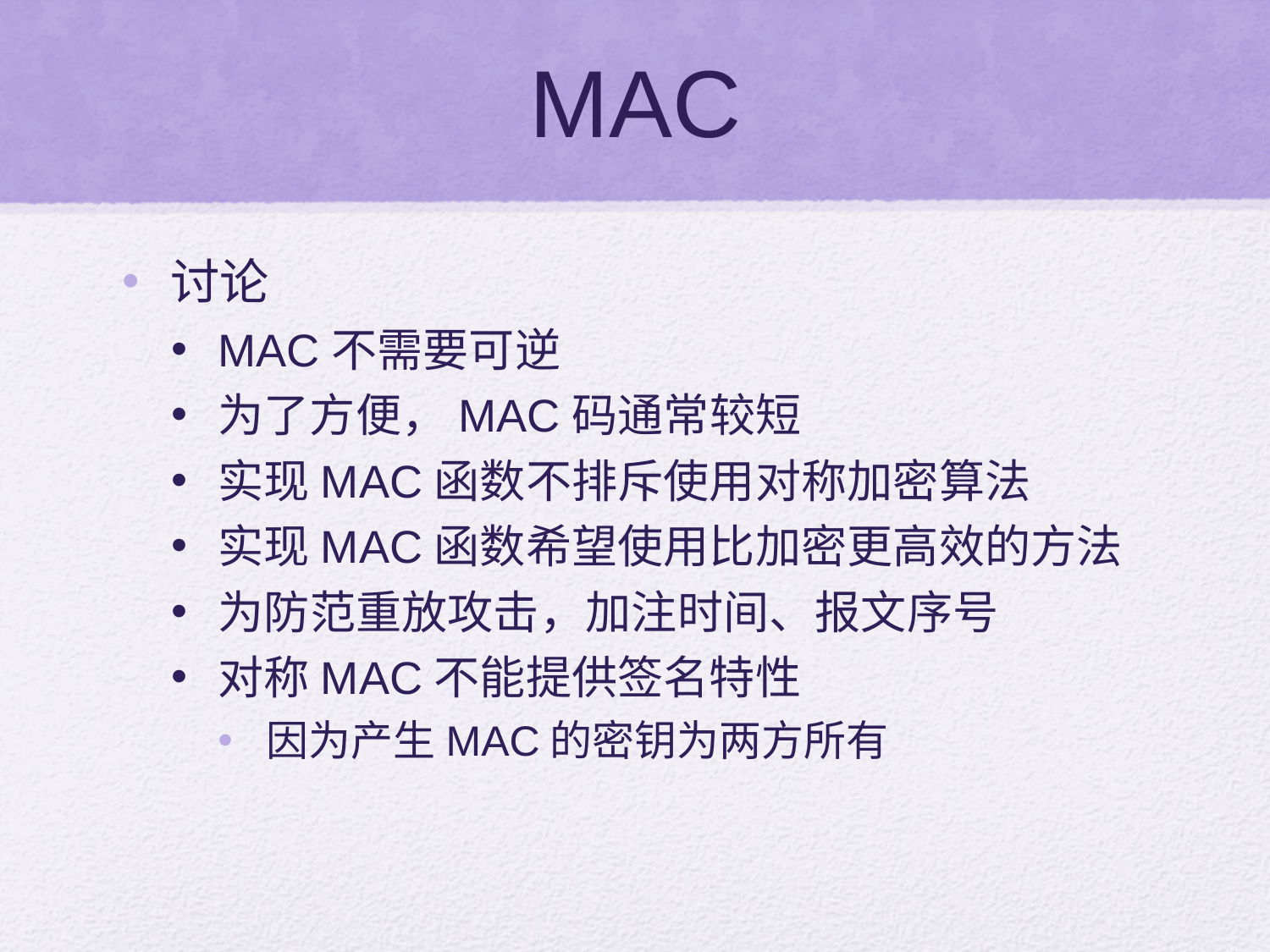

# MAC
讨论
MAC不需要可逆
为了方便，MAC码通常较短
实现MAC函数不排斥使用对称加密算法
实现MAC函数希望使用比加密更高效的方法
为防范重放攻击，加注时间、报文序号
对称MAC不能提供签名特性
因为产生MAC的密钥为两方所有